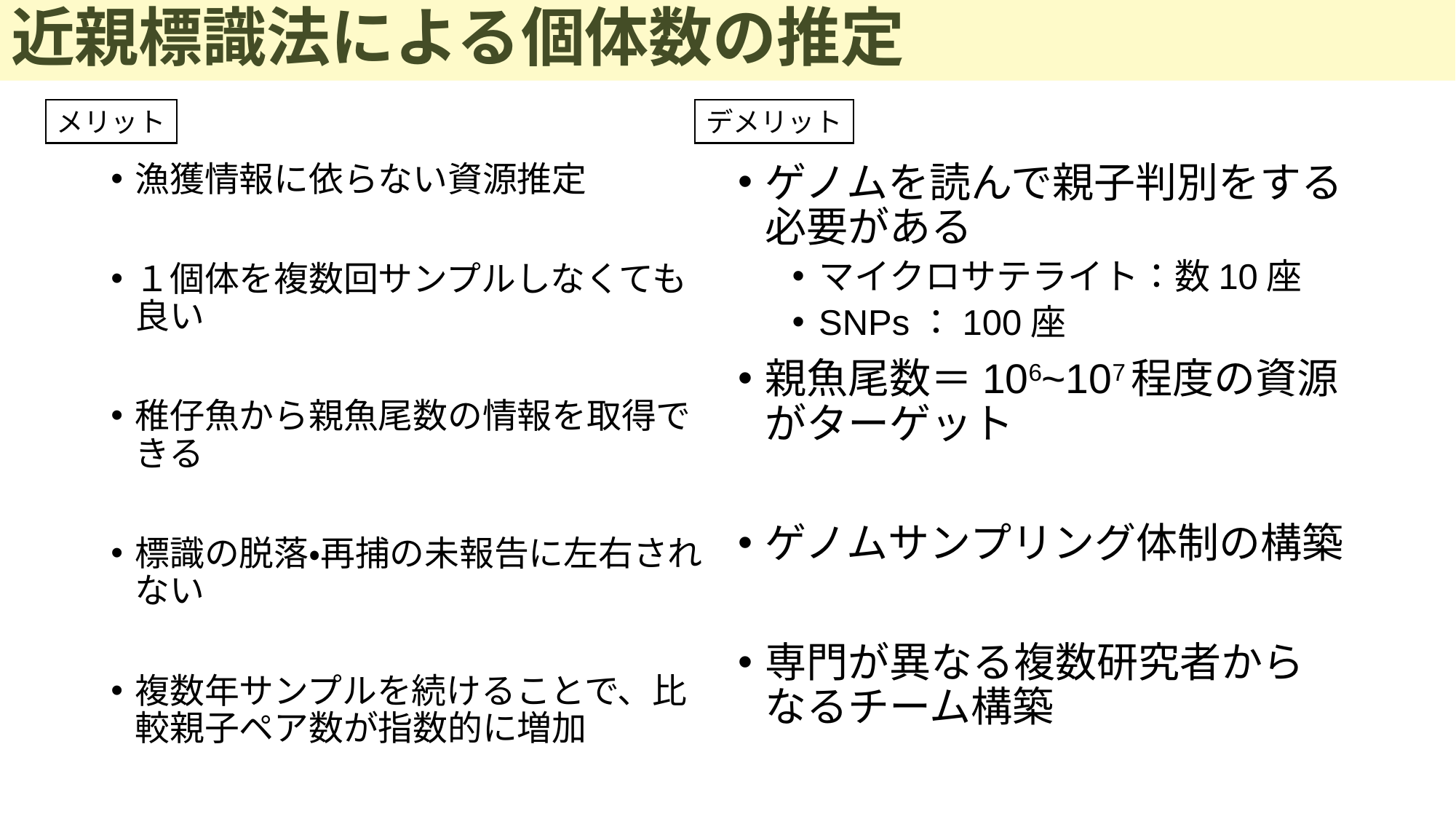

# 近親標識法による個体数の推定
メリット
デメリット
漁獲情報に依らない資源推定

１個体を複数回サンプルしなくても良い

稚仔魚から親魚尾数の情報を取得できる

標識の脱落・再捕の未報告に左右されない

複数年サンプルを続けることで、比較親子ペア数が指数的に増加

ゲノムを読んで親子判別をする必要がある
マイクロサテライト：数10座
SNPs：100座
親魚尾数＝106~107程度の資源がターゲット

ゲノムサンプリング体制の構築

専門が異なる複数研究者からなるチーム構築